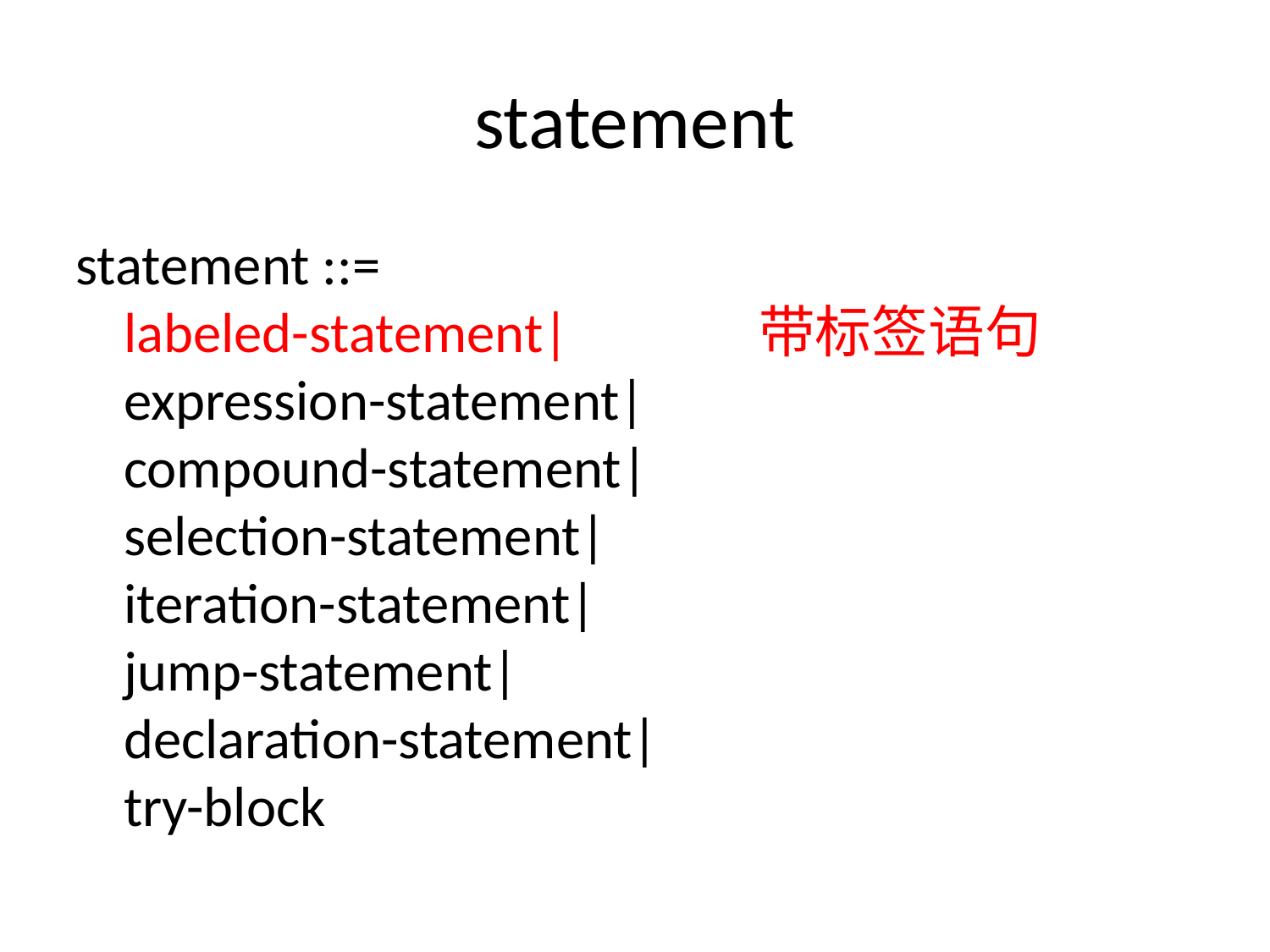

statement
statement ::=
	labeled-statement| 		带标签语句
	expression-statement|
	compound-statement|
	selection-statement|
	iteration-statement|
	jump-statement|
	declaration-statement|
	try-block